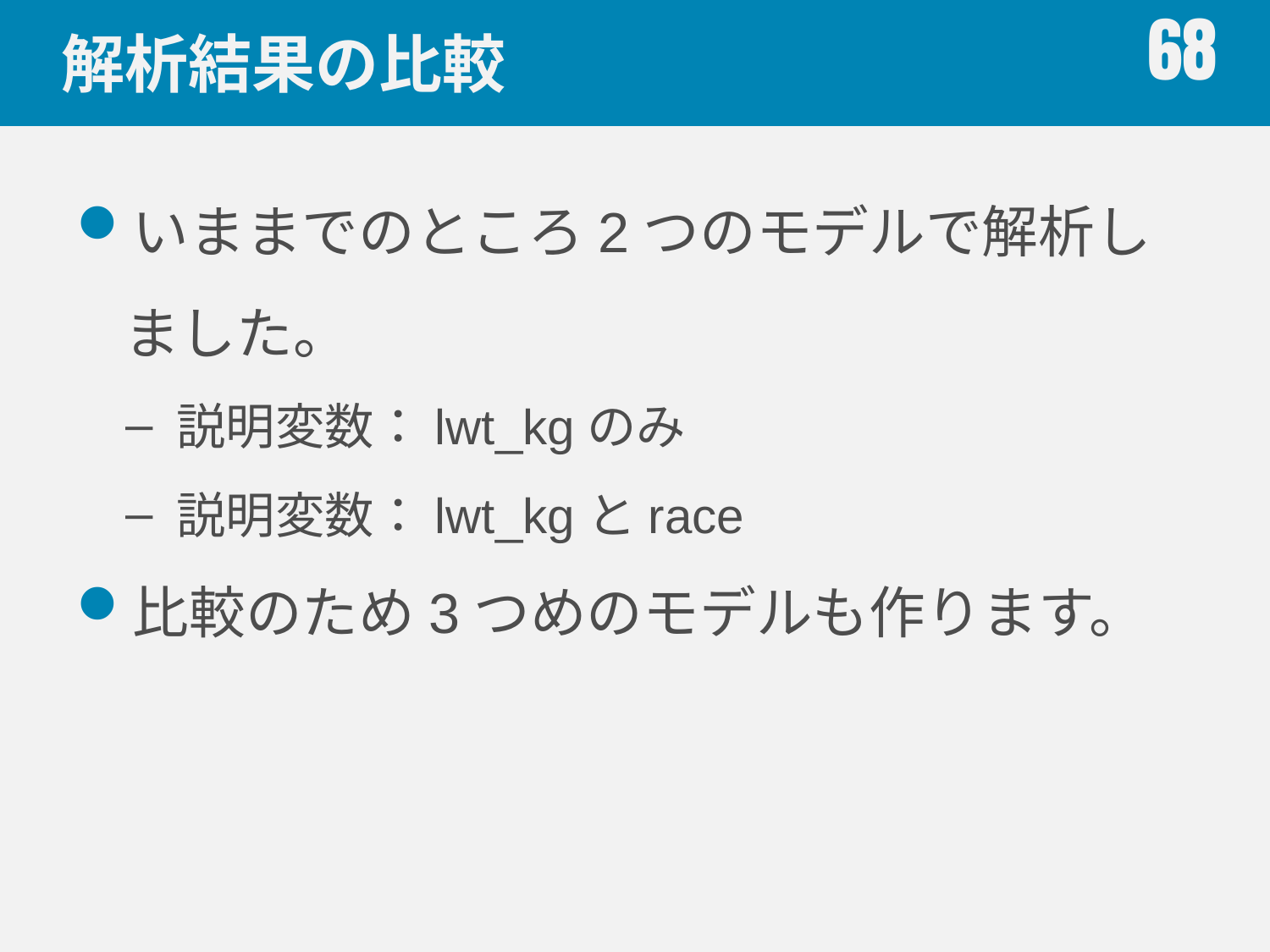

# 解析結果の比較
68
いままでのところ2つのモデルで解析しました。
説明変数：lwt_kgのみ
説明変数：lwt_kgとrace
比較のため3つめのモデルも作ります。